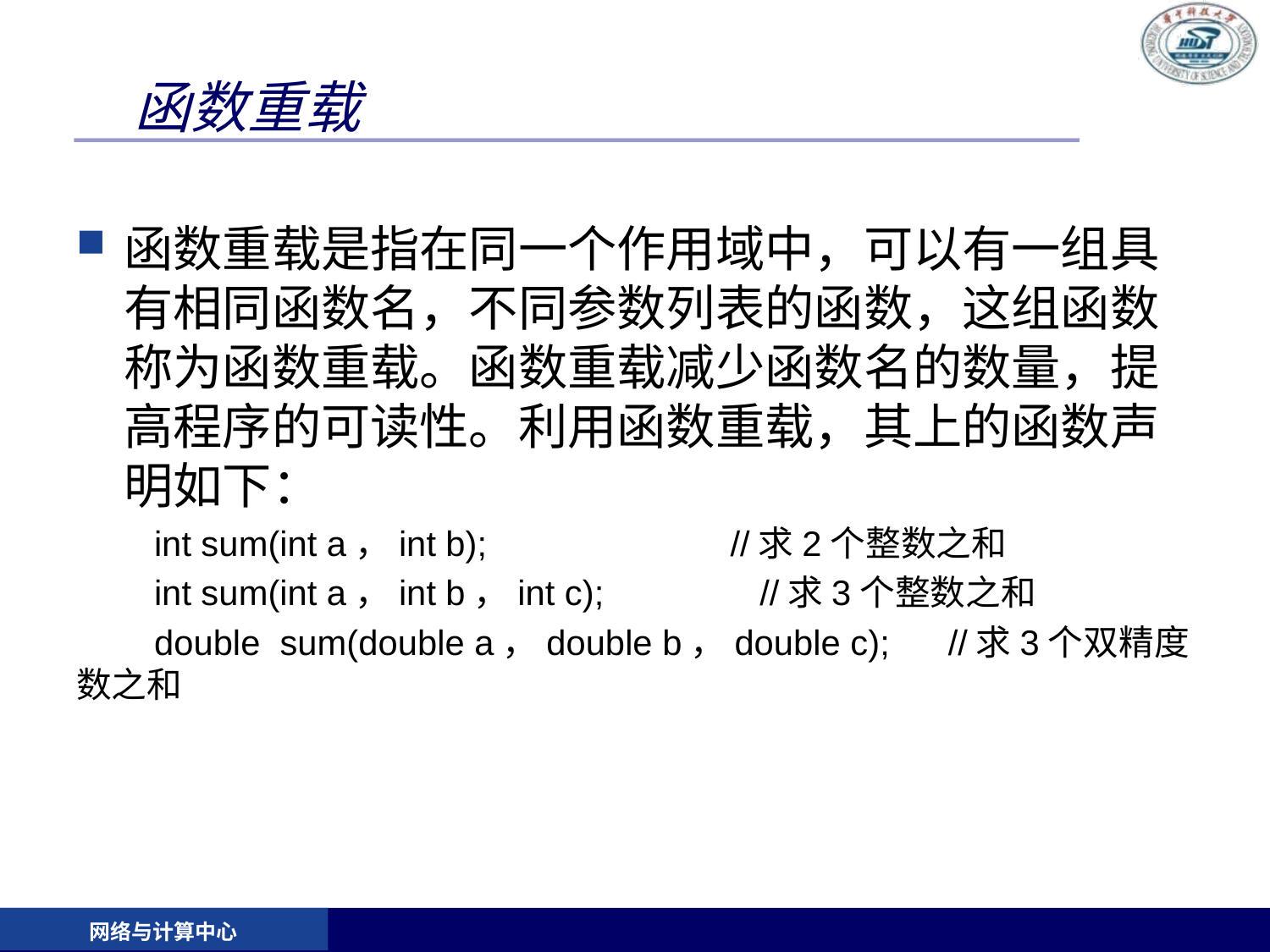

# 函数重载
函数重载是指在同一个作用域中，可以有一组具有相同函数名，不同参数列表的函数，这组函数称为函数重载。函数重载减少函数名的数量，提高程序的可读性。利用函数重载，其上的函数声明如下：
        int sum(int a，int b);                         //求2个整数之和
        int sum(int a，int b，int c);                //求3个整数之和
        double  sum(double a，double b，double c);      //求3个双精度数之和

网络与计算中心